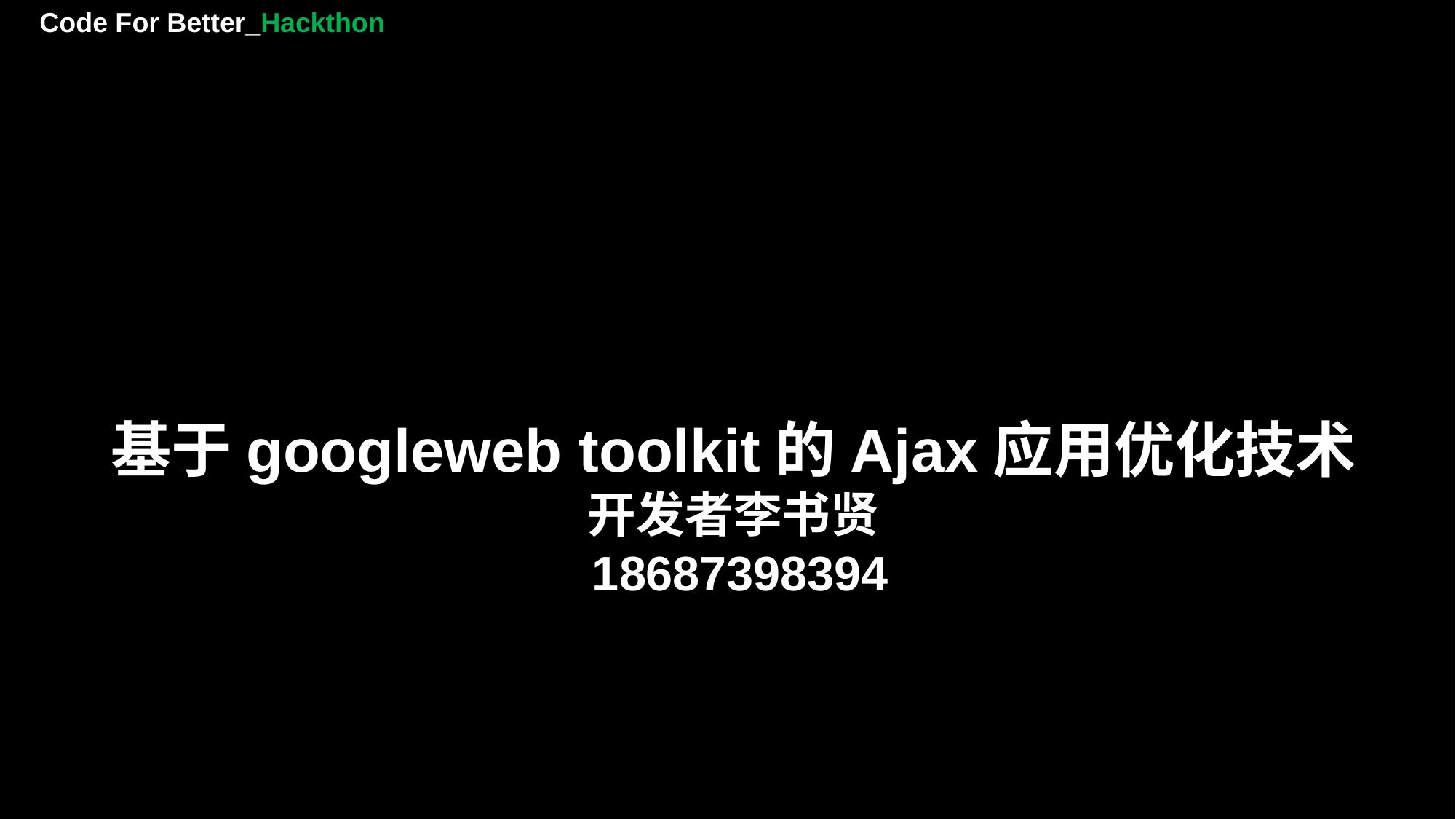

Code For Better_Hackthon

基于googleweb toolkit的Ajax应用优化技术
开发者李书贤
 18687398394